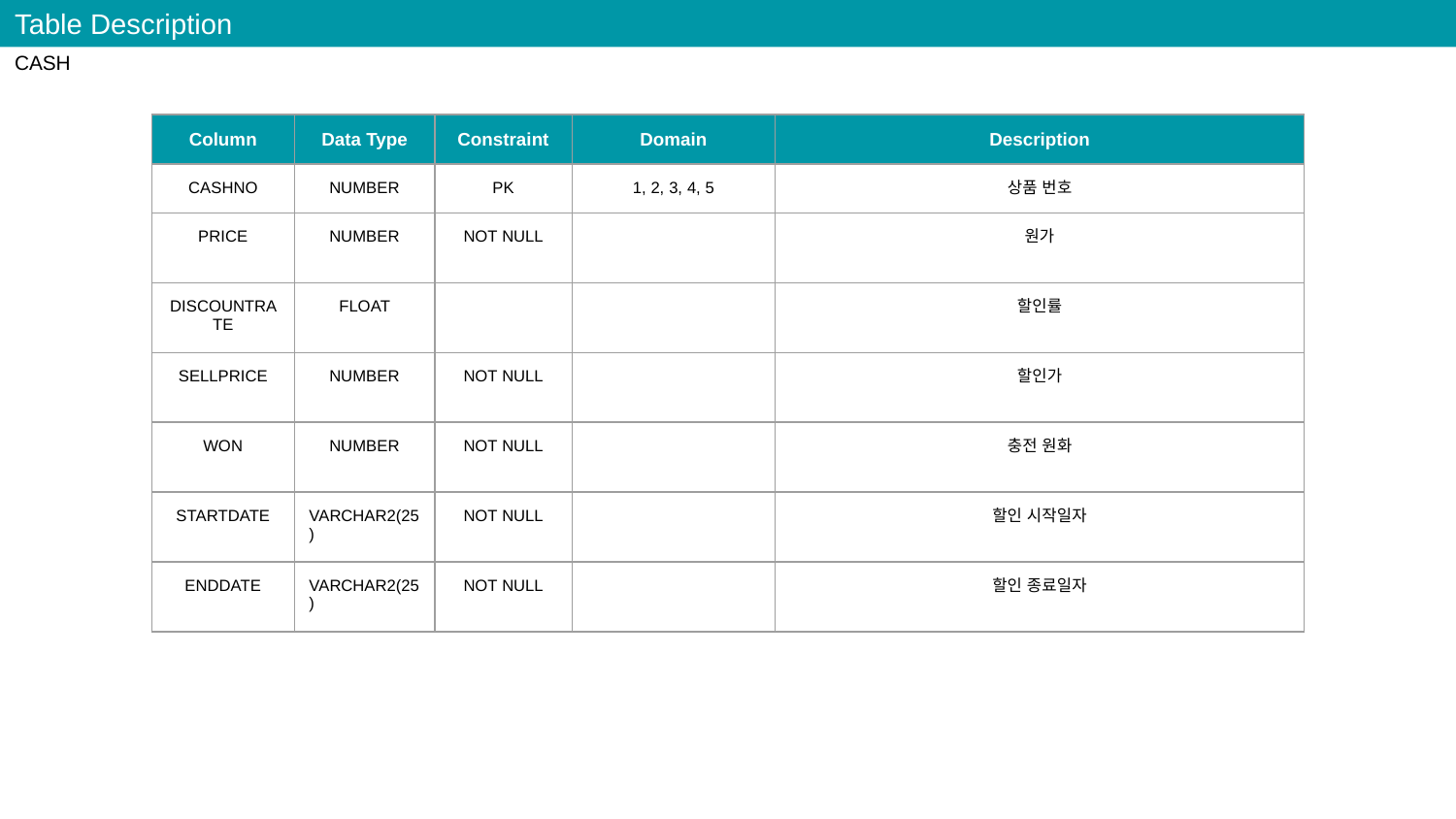

Table Description
CASH
| Column | Data Type | Constraint | Domain | Description |
| --- | --- | --- | --- | --- |
| CASHNO | NUMBER | PK | 1, 2, 3, 4, 5 | 상품 번호 |
| PRICE | NUMBER | NOT NULL |  | 원가 |
| DISCOUNTRATE | FLOAT |  |  | 할인률 |
| SELLPRICE | NUMBER | NOT NULL |  | 할인가 |
| WON | NUMBER | NOT NULL |  | 충전 원화 |
| STARTDATE | VARCHAR2(25) | NOT NULL |  | 할인 시작일자 |
| ENDDATE | VARCHAR2(25) | NOT NULL |  | 할인 종료일자 |